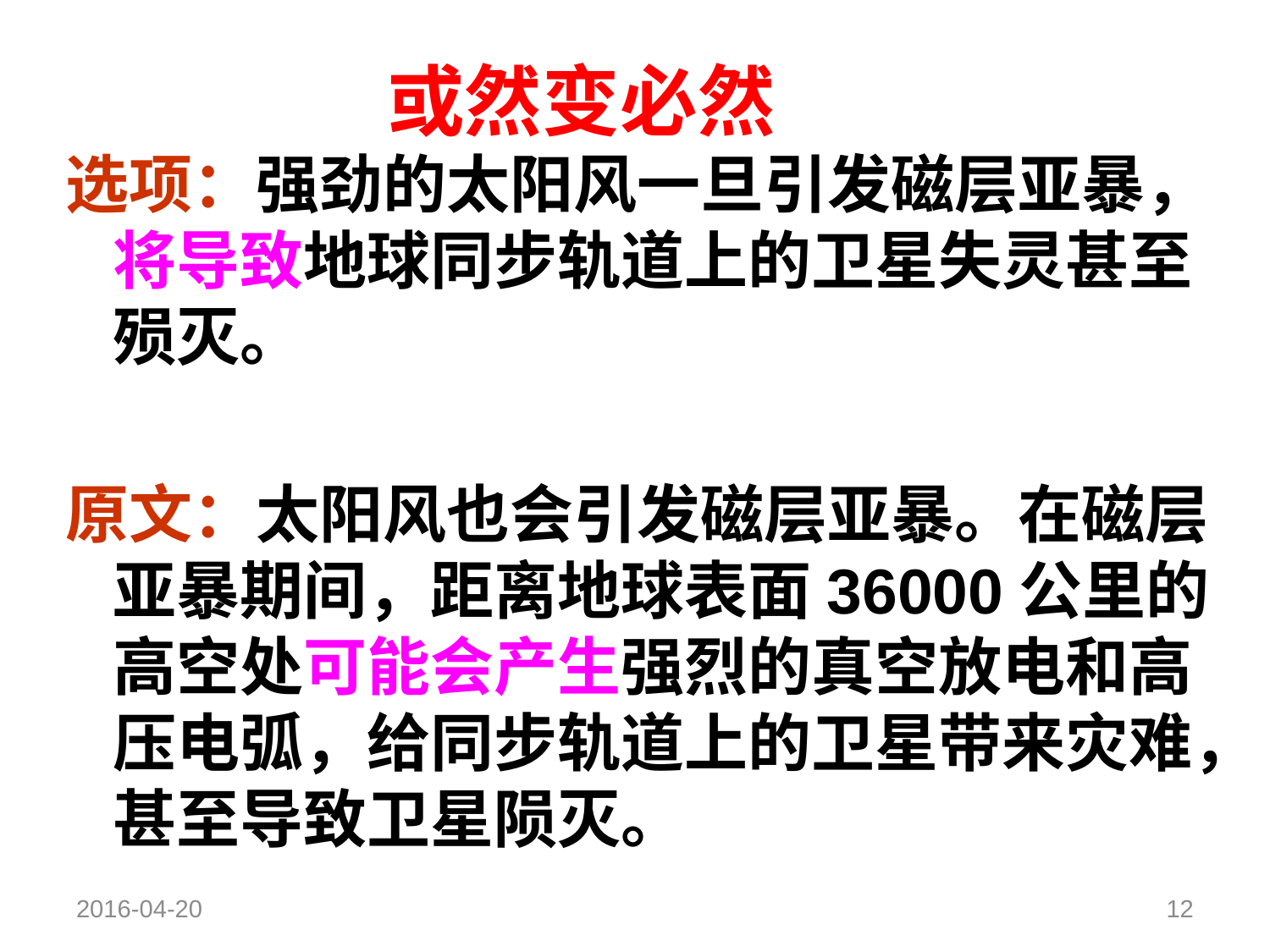

或然变必然
选项：强劲的太阳风一旦引发磁层亚暴，将导致地球同步轨道上的卫星失灵甚至殒灭。

原文：太阳风也会引发磁层亚暴。在磁层亚暴期间，距离地球表面36000公里的高空处可能会产生强烈的真空放电和高压电弧，给同步轨道上的卫星带来灾难，甚至导致卫星陨灭。
2016-04-20
12